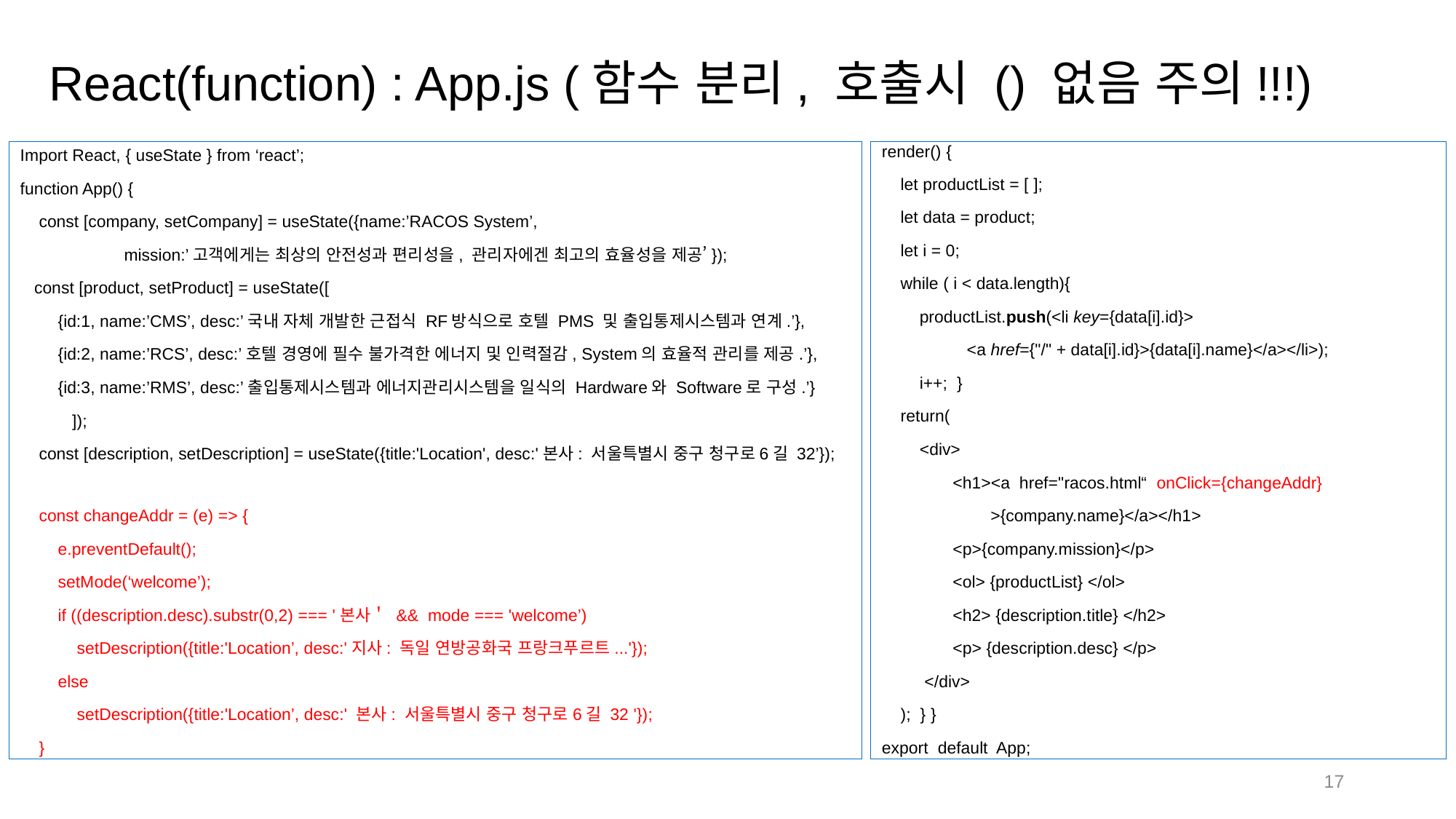

# React(function) : App.js (함수 분리, 호출시 () 없음 주의!!!)
Import React, { useState } from ‘react’;
function App() {
    const [company, setCompany] = useState({name:’RACOS System’,
                      mission:’고객에게는 최상의 안전성과 편리성을, 관리자에겐 최고의 효율성을 제공’});
   const [product, setProduct] = useState([
        {id:1, name:’CMS’, desc:’국내 자체 개발한 근접식 RF방식으로 호텔 PMS 및 출입통제시스템과 연계.’},
        {id:2, name:’RCS’, desc:’호텔 경영에 필수 불가격한 에너지 및 인력절감, System의 효율적 관리를 제공.’},
        {id:3, name:’RMS’, desc:’출입통제시스템과 에너지관리시스템을 일식의 Hardware와 Software로 구성.’}
           ]);
    const [description, setDescription] = useState({title:'Location', desc:'본사: 서울특별시 중구 청구로6길 32’});

    const changeAddr = (e) => {
        e.preventDefault();
        setMode(‘welcome’);
        if ((description.desc).substr(0,2) === '본사＇ &&  mode === 'welcome’)
            setDescription({title:'Location’, desc:'지사: 독일 연방공화국 프랑크푸르트...'});
        else
            setDescription({title:'Location’, desc:' 본사: 서울특별시 중구 청구로6길 32 '});
    }

render() {
    let productList = [ ];
    let data = product;
    let i = 0;
    while ( i < data.length){
        productList.push(<li key={data[i].id}>
                  <a href={"/" + data[i].id}>{data[i].name}</a></li>);
        i++;  }
    return(
        <div>
               <h1><a  href="racos.html“  onClick={changeAddr}
                       >{company.name}</a></h1>
               <p>{company.mission}</p>
               <ol> {productList} </ol>
               <h2> {description.title} </h2>
               <p> {description.desc} </p>
         </div>
    );  } }
export  default  App;
17